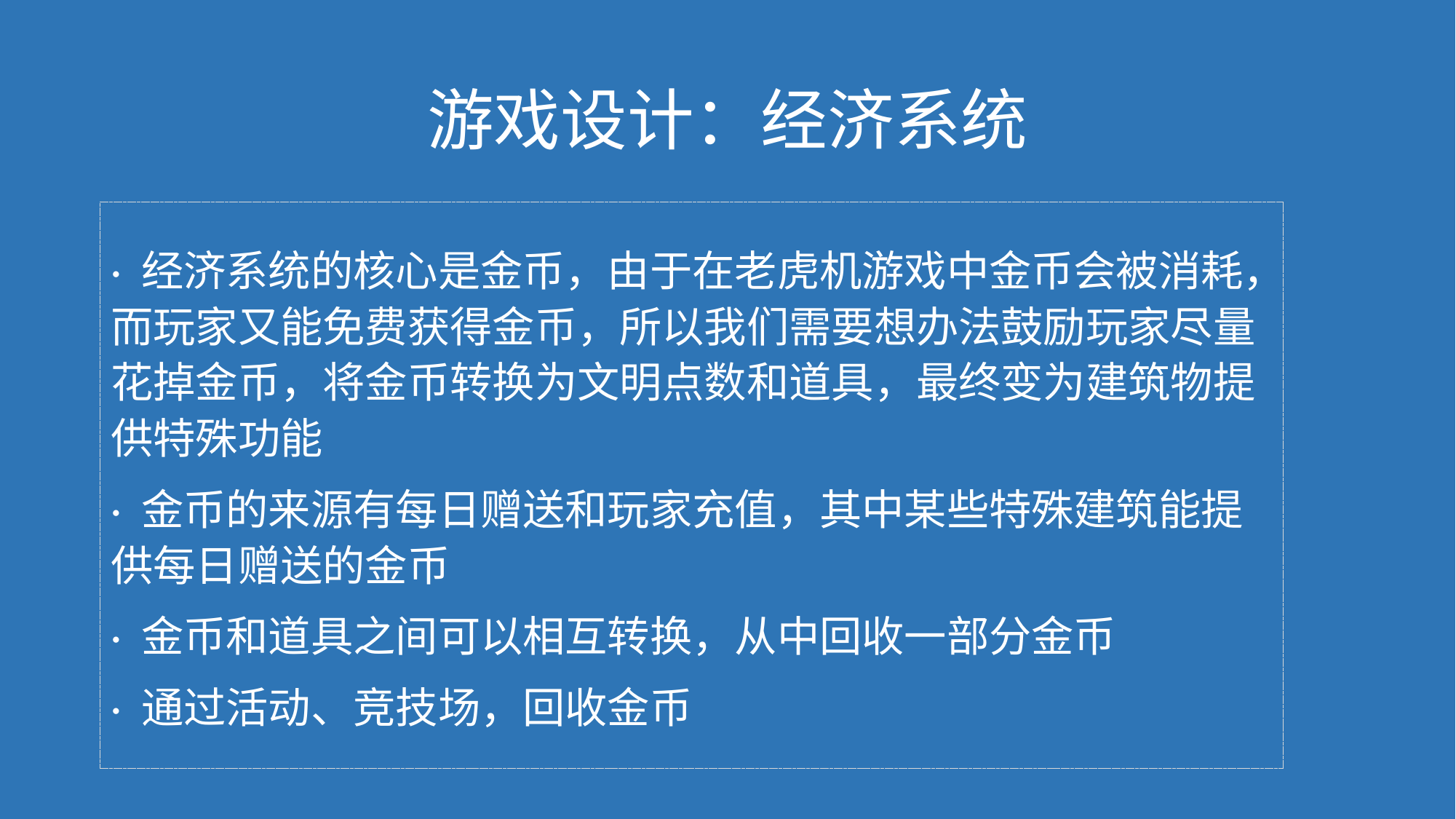

游戏设计：经济系统
· 经济系统的核心是金币，由于在老虎机游戏中金币会被消耗，而玩家又能免费获得金币，所以我们需要想办法鼓励玩家尽量花掉金币，将金币转换为文明点数和道具，最终变为建筑物提供特殊功能
· 金币的来源有每日赠送和玩家充值，其中某些特殊建筑能提供每日赠送的金币
· 金币和道具之间可以相互转换，从中回收一部分金币
· 通过活动、竞技场，回收金币